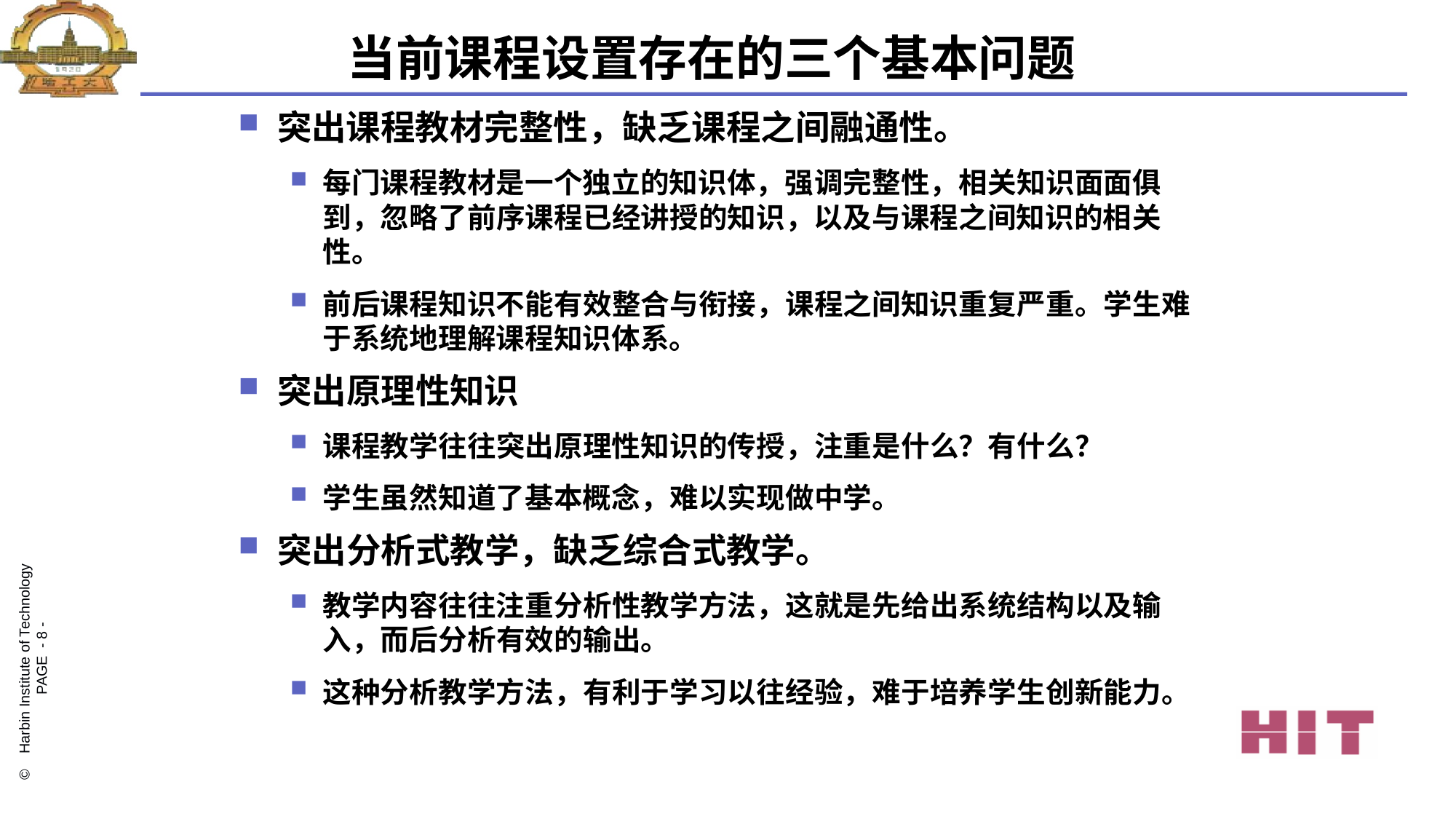

# 当前课程设置存在的三个基本问题
突出课程教材完整性，缺乏课程之间融通性。
每门课程教材是一个独立的知识体，强调完整性，相关知识面面俱到，忽略了前序课程已经讲授的知识，以及与课程之间知识的相关性。
前后课程知识不能有效整合与衔接，课程之间知识重复严重。学生难于系统地理解课程知识体系。
突出原理性知识
课程教学往往突出原理性知识的传授，注重是什么？有什么？
学生虽然知道了基本概念，难以实现做中学。
突出分析式教学，缺乏综合式教学。
教学内容往往注重分析性教学方法，这就是先给出系统结构以及输入，而后分析有效的输出。
这种分析教学方法，有利于学习以往经验，难于培养学生创新能力。